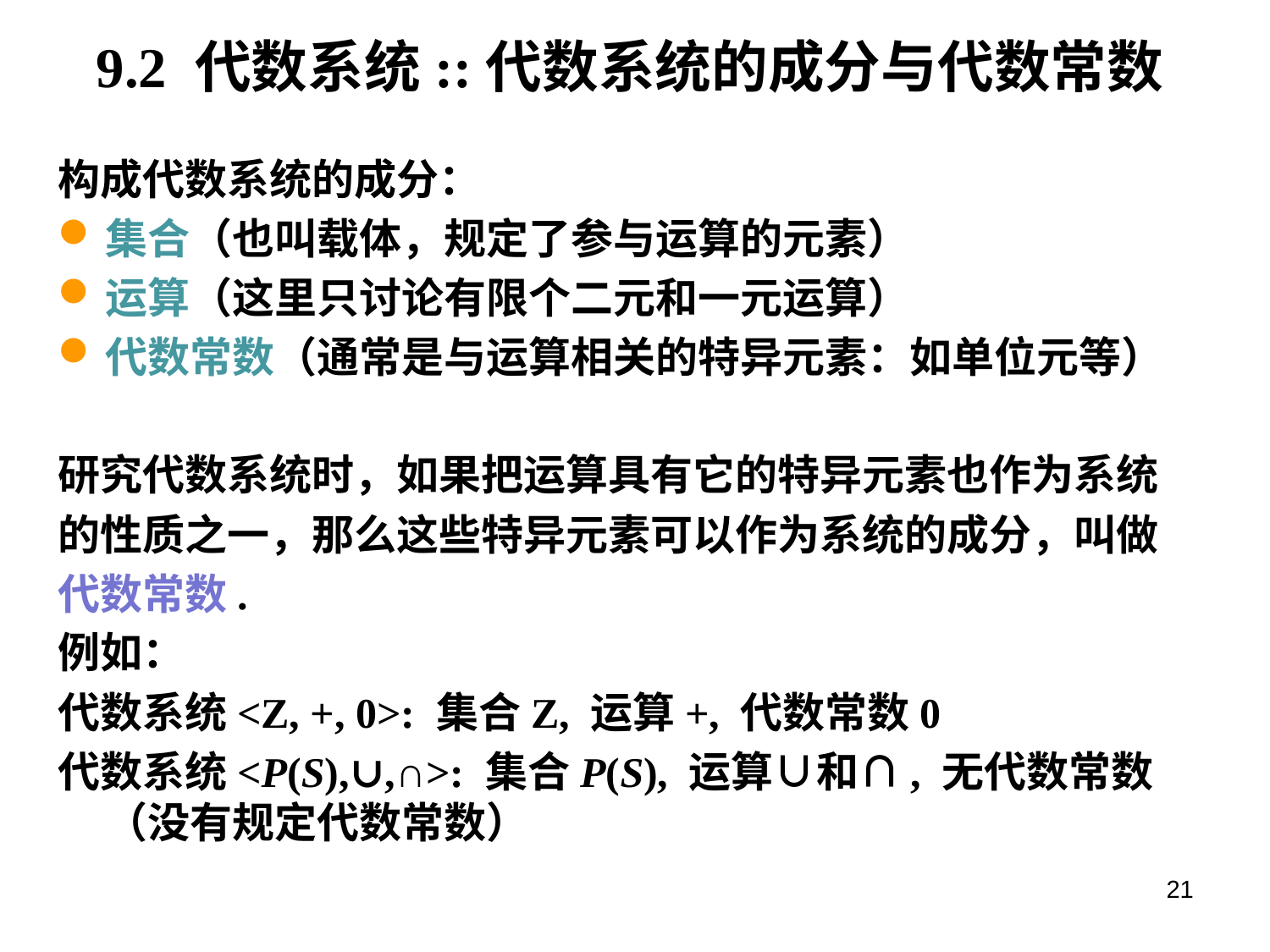

# 9.2 代数系统::代数系统的成分与代数常数
构成代数系统的成分：
集合（也叫载体，规定了参与运算的元素）
运算（这里只讨论有限个二元和一元运算）
代数常数（通常是与运算相关的特异元素：如单位元等）

研究代数系统时，如果把运算具有它的特异元素也作为系统
的性质之一，那么这些特异元素可以作为系统的成分，叫做
代数常数.
例如：
代数系统<Z, +, 0>: 集合Z, 运算+, 代数常数0
代数系统<P(S),∪,∩>: 集合P(S), 运算∪和∩, 无代数常数（没有规定代数常数）
21